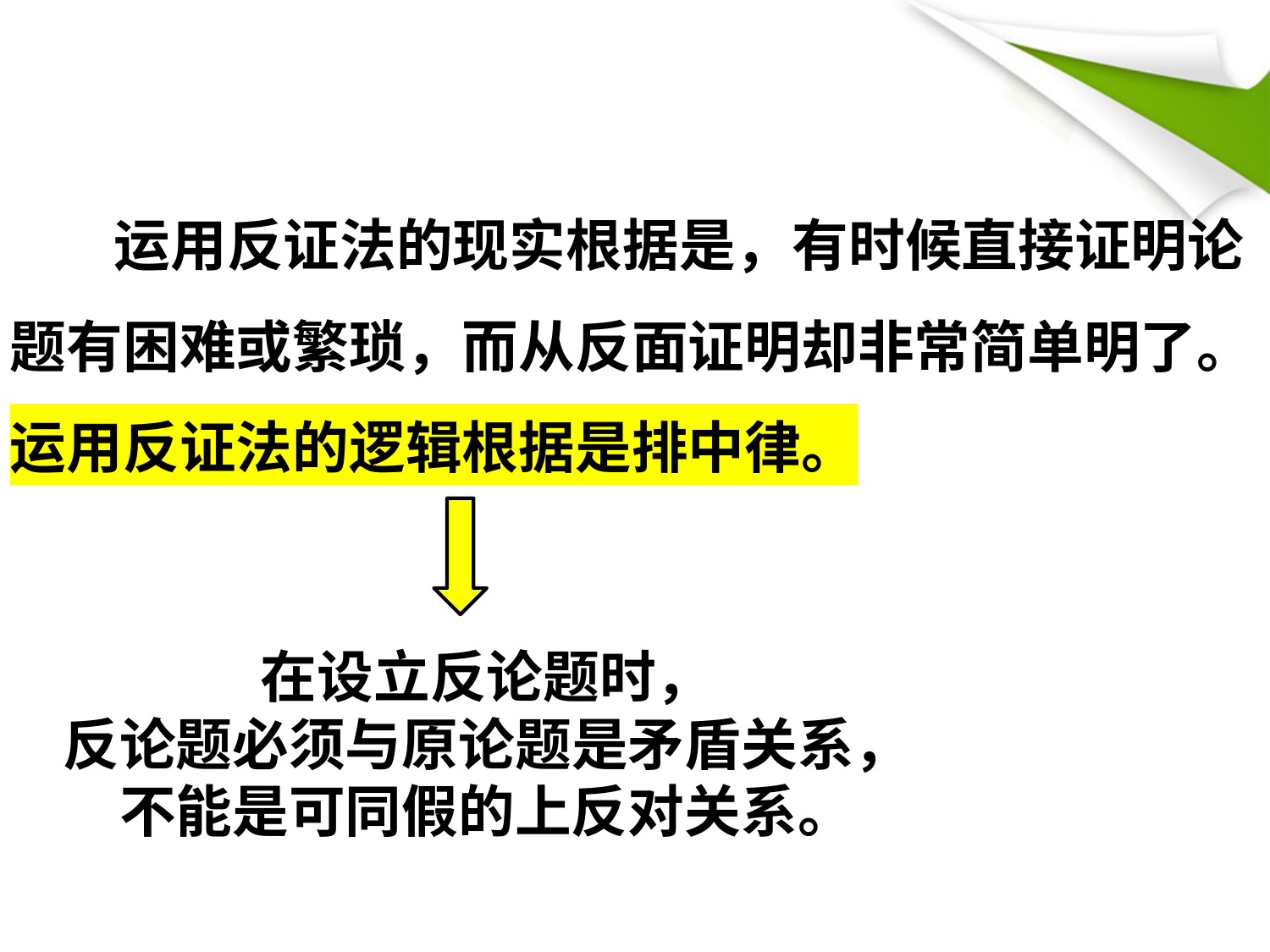

运用反证法的现实根据是，有时候直接证明论题有困难或繁琐，而从反面证明却非常简单明了。运用反证法的逻辑根据是排中律。

在设立反论题时，
反论题必须与原论题是矛盾关系，
不能是可同假的上反对关系。